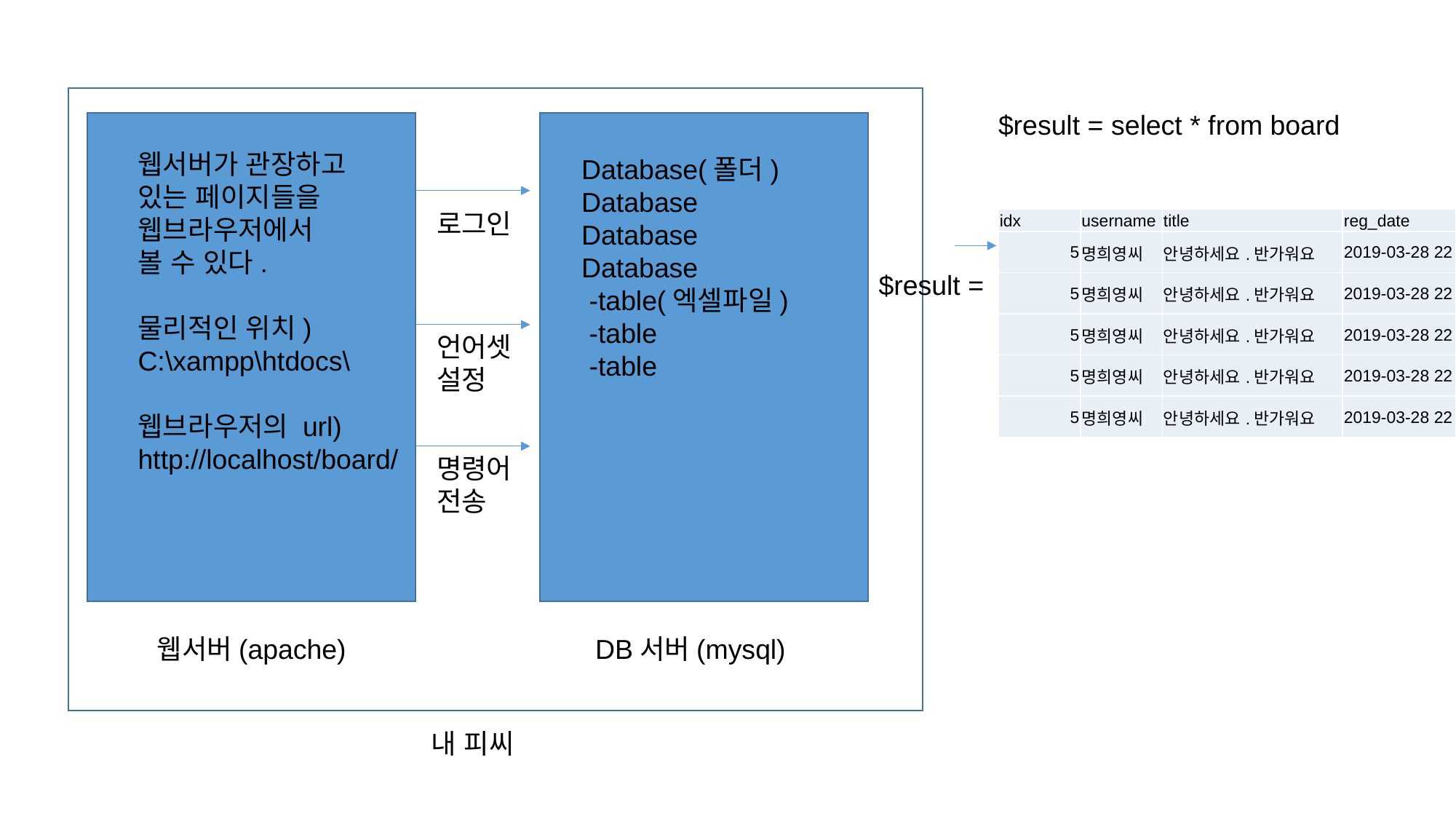

$result = select * from board

웹서버가 관장하고
있는 페이지들을
웹브라우저에서
볼 수 있다.

물리적인 위치)
C:\xampp\htdocs\

웹브라우저의 url)
http://localhost/board/
Database(폴더)
Database
Database
Database
 -table(엑셀파일)
 -table
 -table

로그인
| idx | username | title | reg\_date | edit\_date | contents |
| --- | --- | --- | --- | --- | --- |
| 5 | 명희영씨 | 안녕하세요.반가워요 | 2019-03-28 22 | 2019-03-28 22 | 첫번째 수업 |
| 5 | 명희영씨 | 안녕하세요.반가워요 | 2019-03-28 22 | 2019-03-28 22 | 첫번째 수업 |
| 5 | 명희영씨 | 안녕하세요.반가워요 | 2019-03-28 22 | 2019-03-28 22 | 첫번째 수업 |
| 5 | 명희영씨 | 안녕하세요.반가워요 | 2019-03-28 22 | 2019-03-28 22 | 첫번째 수업 |
| 5 | 명희영씨 | 안녕하세요.반가워요 | 2019-03-28 22 | 2019-03-28 22 | 첫번째 수업 |
$result =
언어셋
설정
명령어
전송
웹서버(apache)
DB서버(mysql)
내 피씨